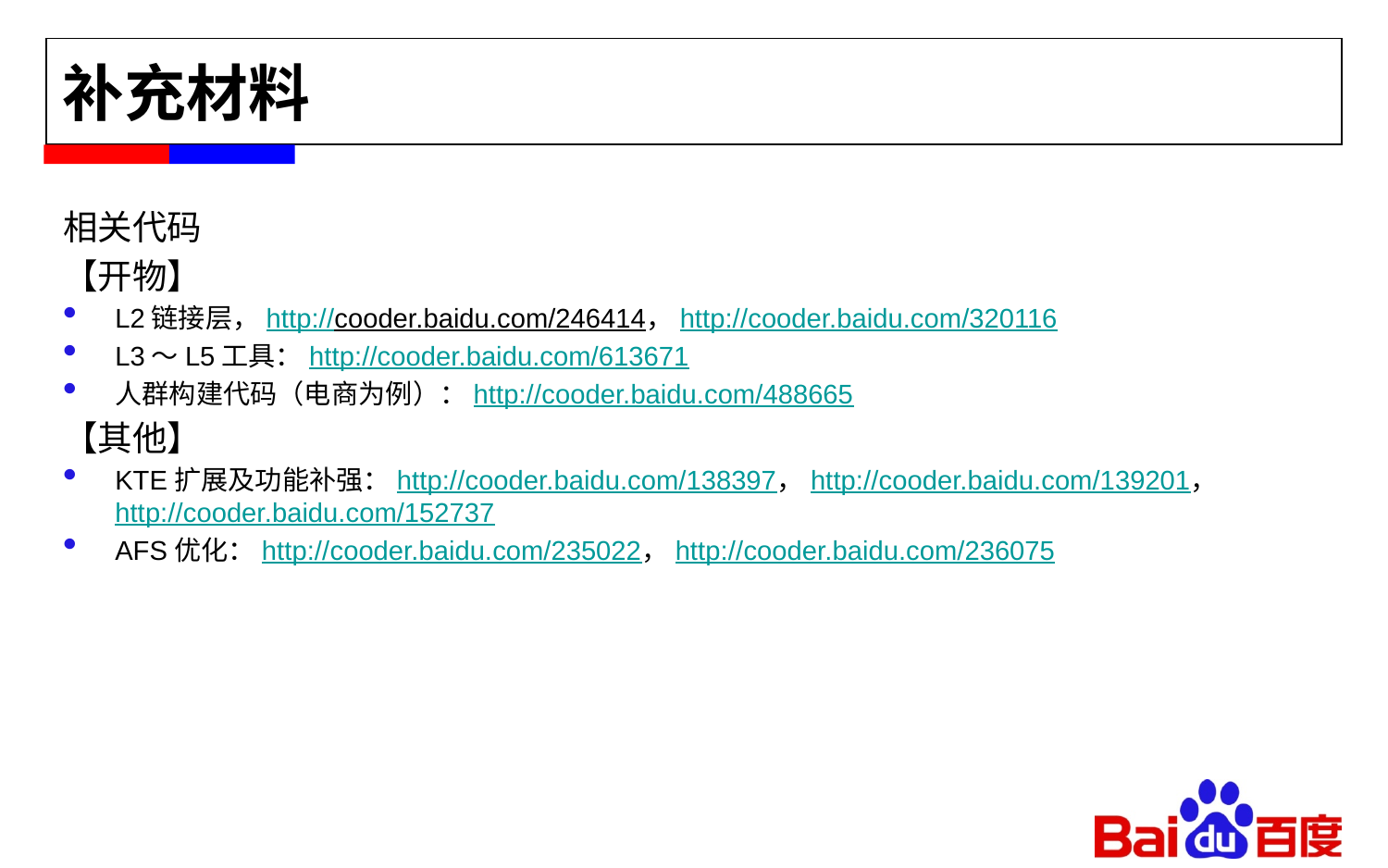

补充材料

相关代码
【开物】
L2链接层，http://cooder.baidu.com/246414，http://cooder.baidu.com/320116
L3～L5工具：http://cooder.baidu.com/613671
人群构建代码（电商为例）：http://cooder.baidu.com/488665
【其他】
KTE扩展及功能补强：http://cooder.baidu.com/138397，http://cooder.baidu.com/139201，http://cooder.baidu.com/152737
AFS优化：http://cooder.baidu.com/235022，http://cooder.baidu.com/236075